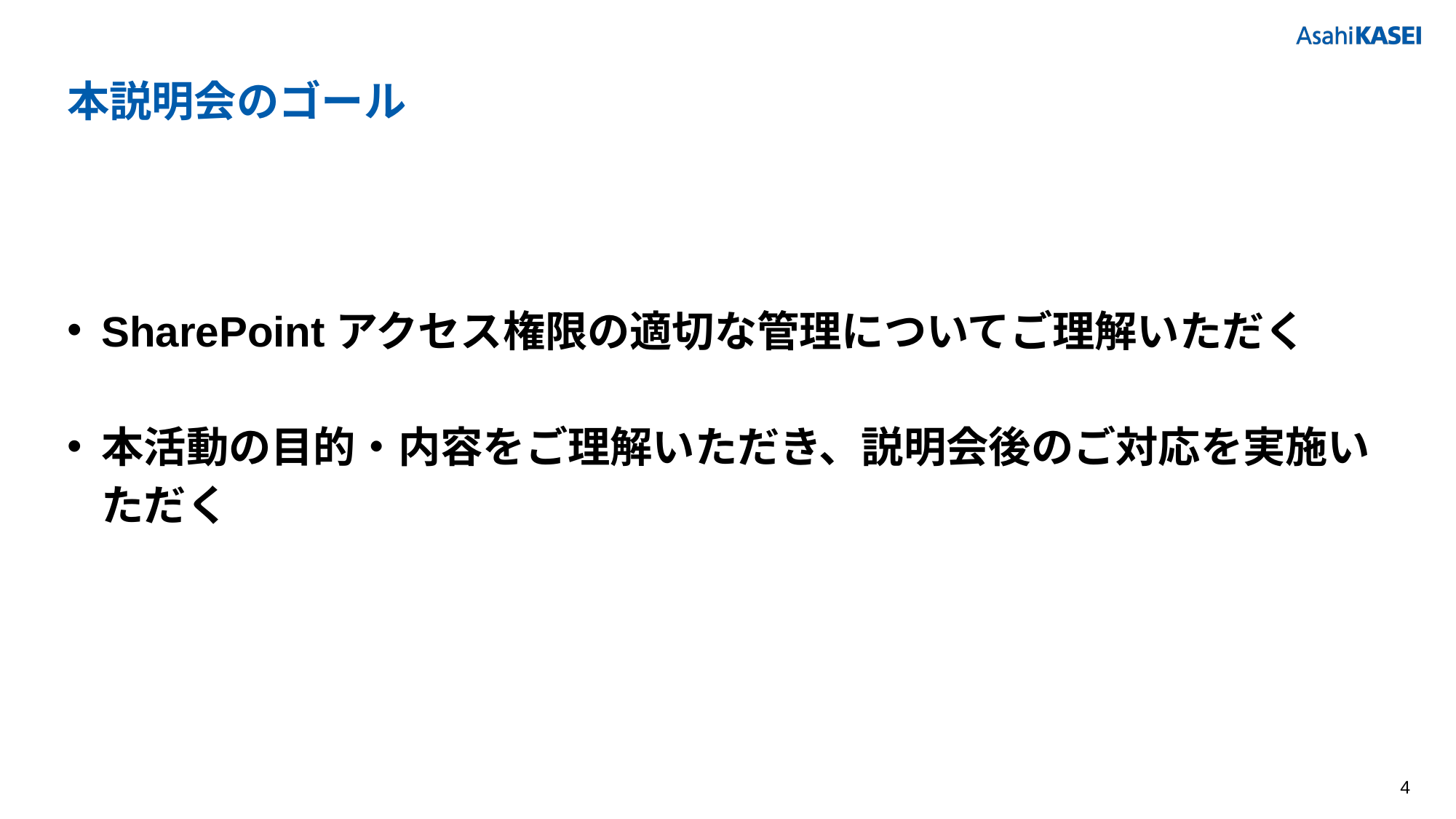

# 本説明会のゴール
SharePointアクセス権限の適切な管理についてご理解いただく

本活動の目的・内容をご理解いただき、説明会後のご対応を実施いただく

4